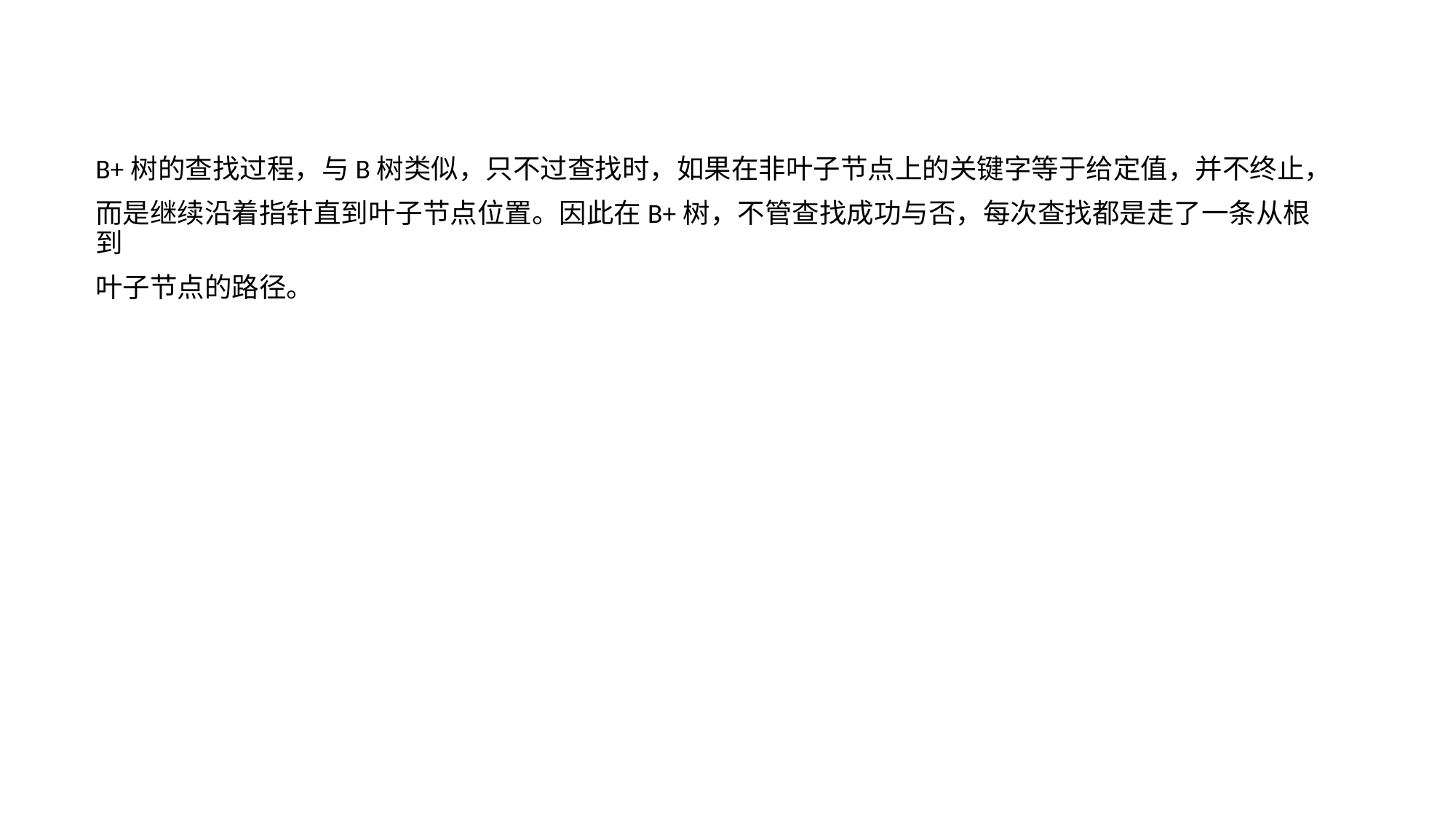

B+树的查找过程，与B树类似，只不过查找时，如果在非叶子节点上的关键字等于给定值，并不终止，
而是继续沿着指针直到叶子节点位置。因此在B+树，不管查找成功与否，每次查找都是走了一条从根到
叶子节点的路径。